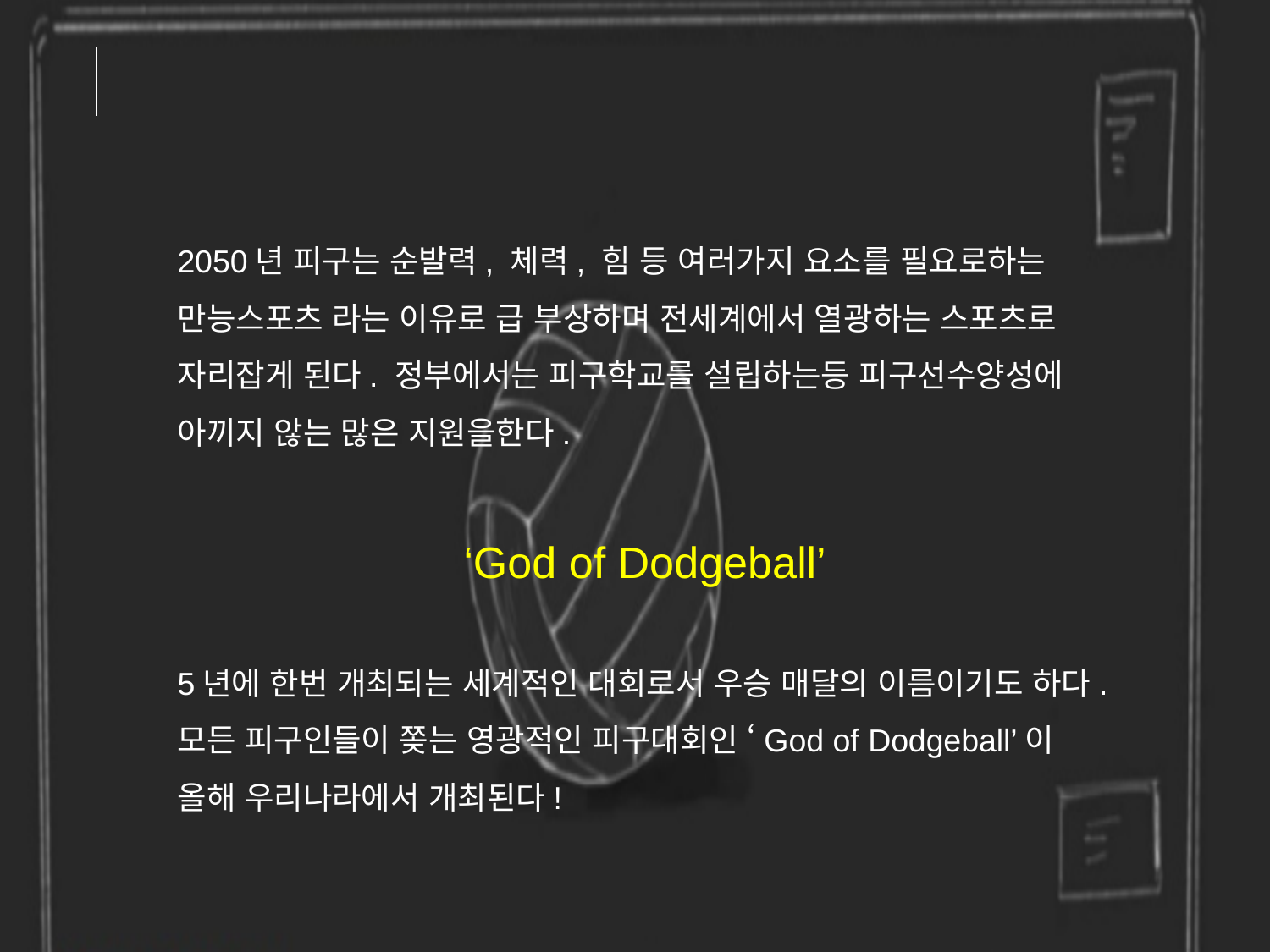

1
6
세계관
2050년 피구는 순발력, 체력, 힘 등 여러가지 요소를 필요로하는 만능스포츠 라는 이유로 급 부상하며 전세계에서 열광하는 스포츠로 자리잡게 된다. 정부에서는 피구학교를 설립하는등 피구선수양성에  아끼지 않는 많은 지원을한다.

‘God of Dodgeball’

5년에 한번 개최되는 세계적인 대회로서 우승 매달의 이름이기도 하다.
모든 피구인들이 쫒는 영광적인 피구대회인 ‘God of Dodgeball’이 올해 우리나라에서 개최된다!